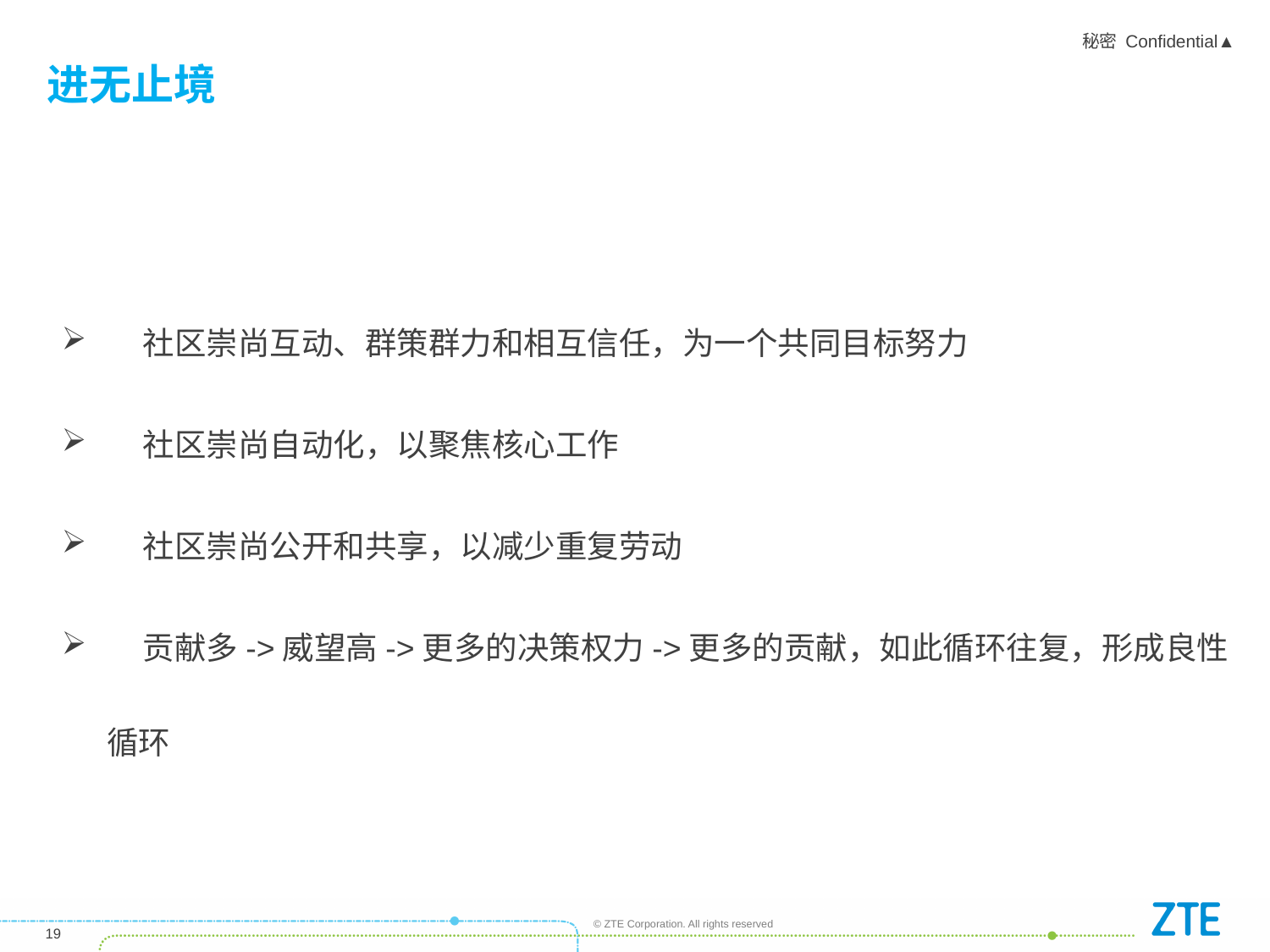

# 进无止境
    社区崇尚互动、群策群力和相互信任，为一个共同目标努力
    社区崇尚自动化，以聚焦核心工作
    社区崇尚公开和共享，以减少重复劳动
    贡献多->威望高->更多的决策权力->更多的贡献，如此循环往复，形成良性循环